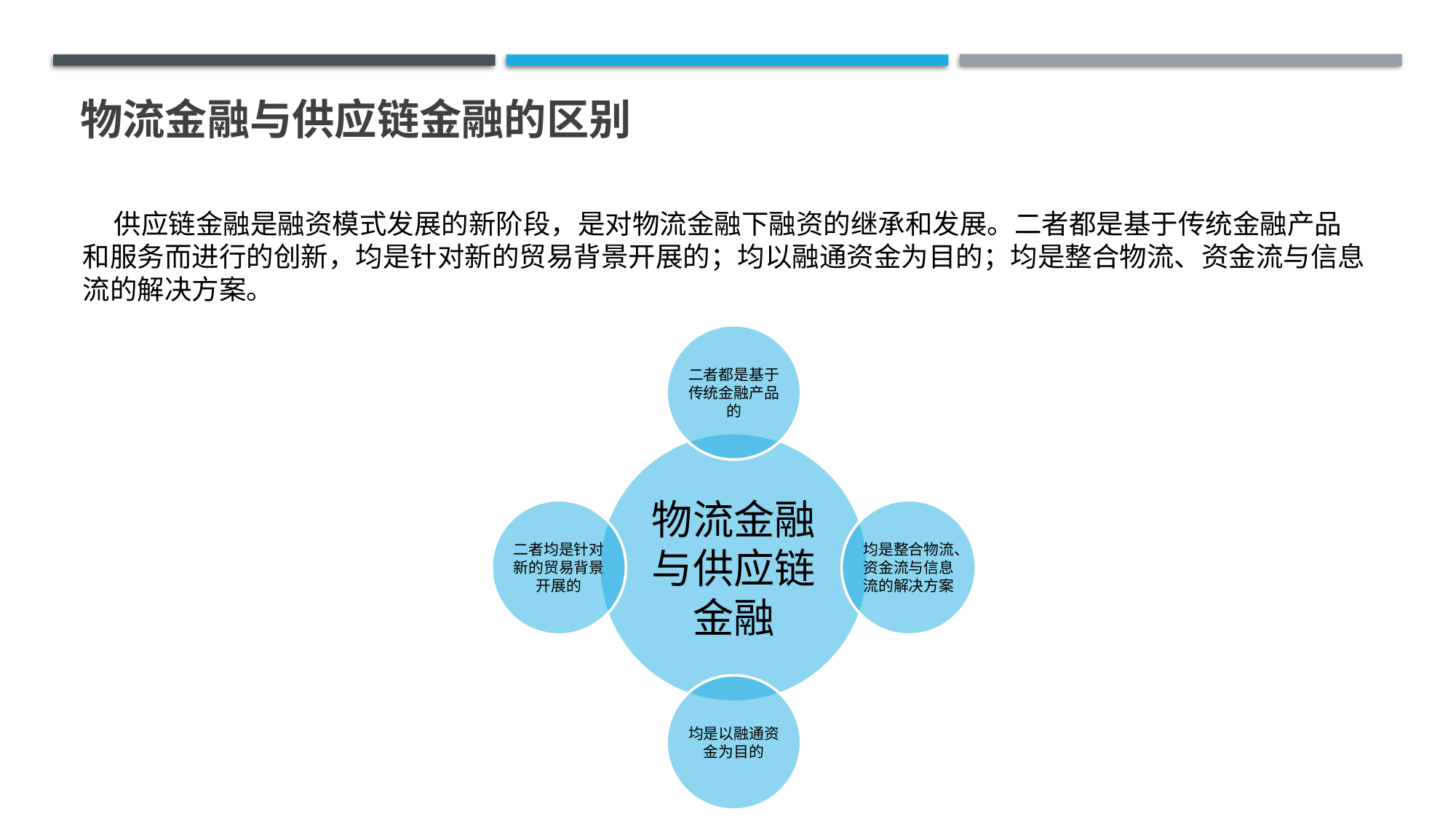

# 物流金融与供应链金融的区别
    供应链金融是融资模式发展的新阶段，是对物流金融下融资的继承和发展。二者都是基于传统金融产品和服务而进行的创新，均是针对新的贸易背景开展的；均以融通资金为目的；均是整合物流、资金流与信息流的解决方案。
物流金融与供应链金融
二者都是基于传统金融产品的
均是整合物流、资金流与信息流的解决方案
均是以融通资金为目的
二者均是针对新的贸易背景开展的